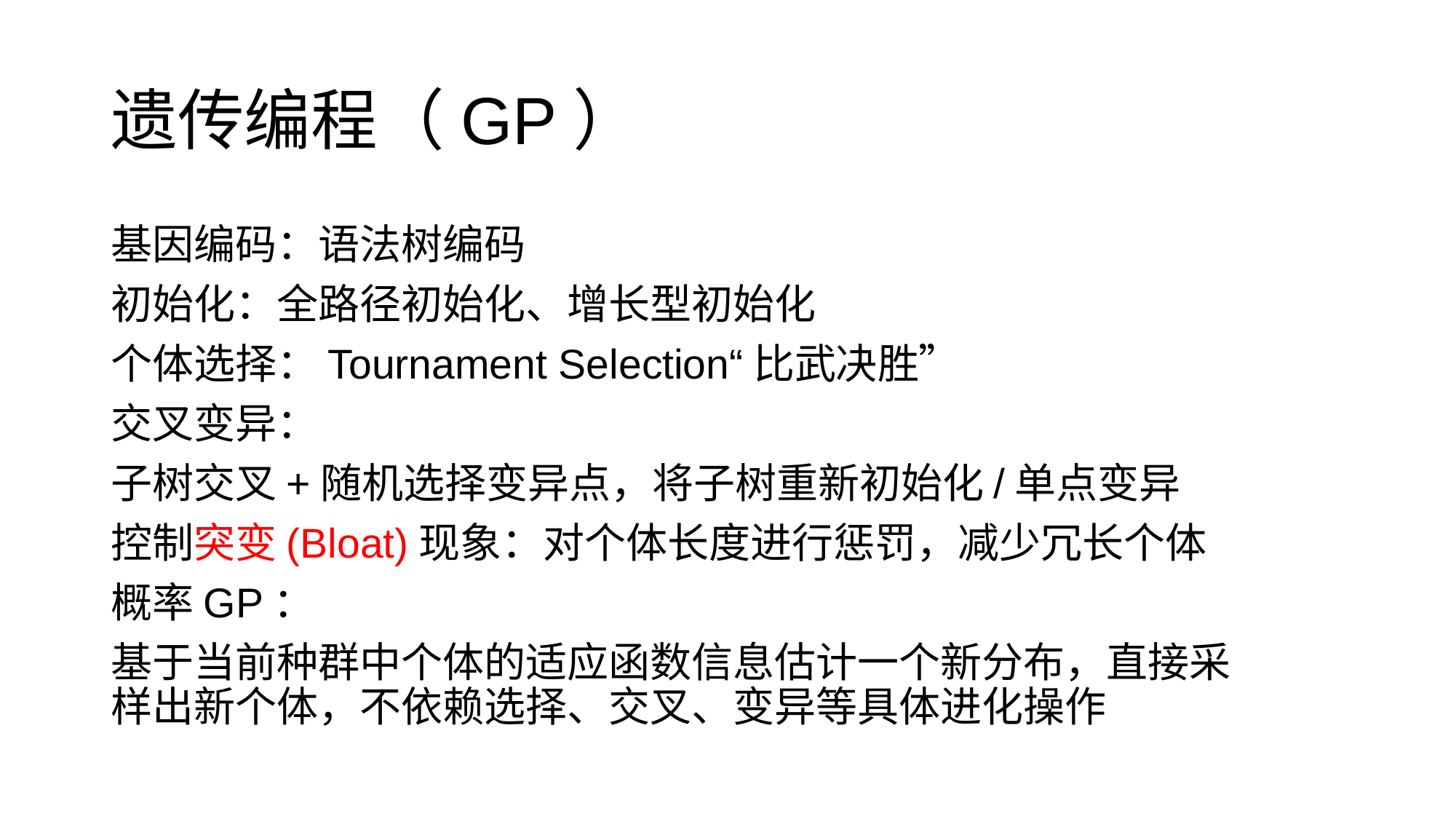

# 遗传编程（GP）
基因编码：语法树编码
初始化：全路径初始化、增长型初始化
个体选择：Tournament Selection“比武决胜”
交叉变异：
子树交叉+随机选择变异点，将子树重新初始化/单点变异
控制突变(Bloat)现象：对个体长度进行惩罚，减少冗长个体
概率GP：
基于当前种群中个体的适应函数信息估计一个新分布，直接采样出新个体，不依赖选择、交叉、变异等具体进化操作